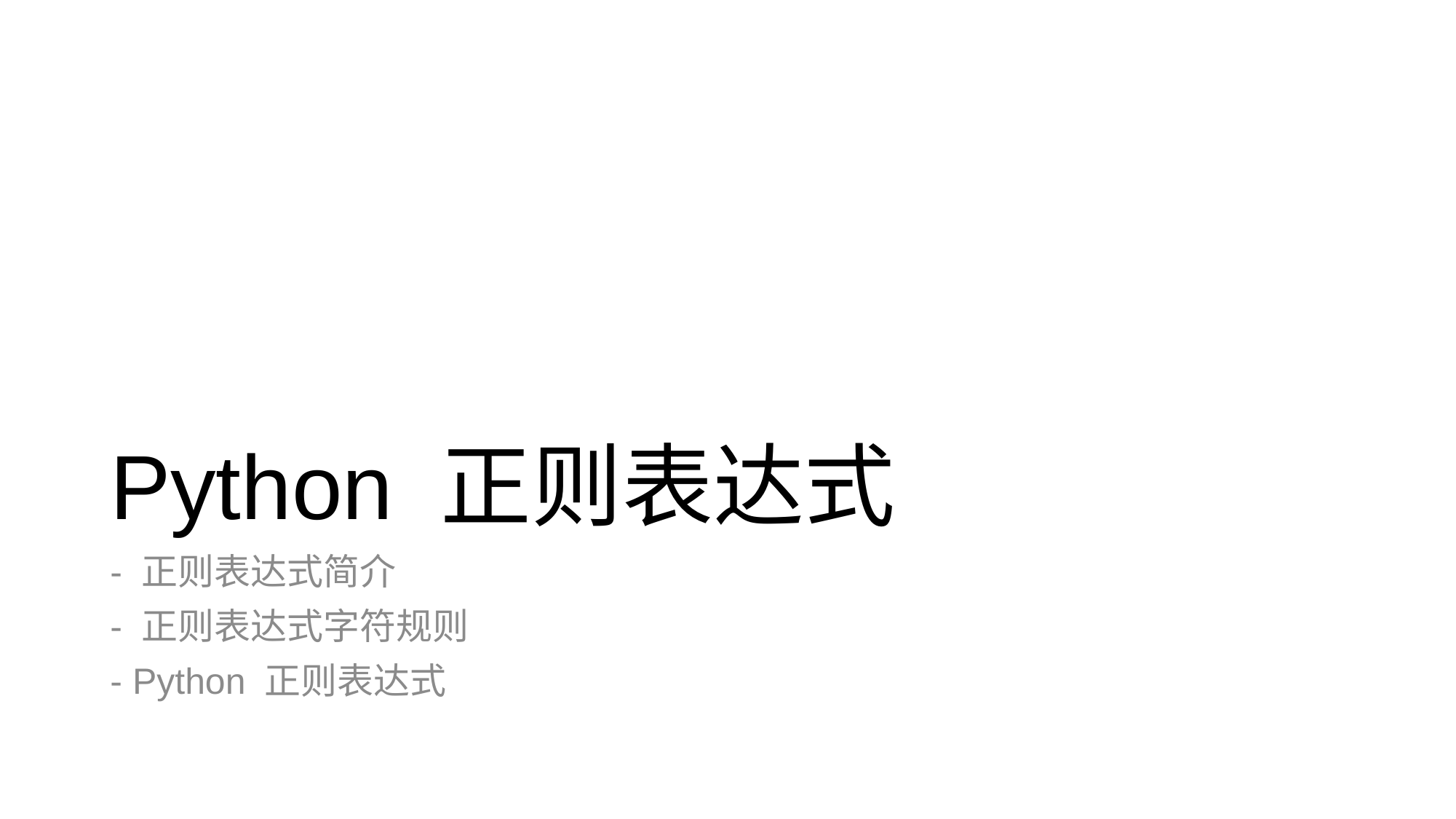

# Python 正则表达式
- 正则表达式简介
- 正则表达式字符规则
- Python 正则表达式